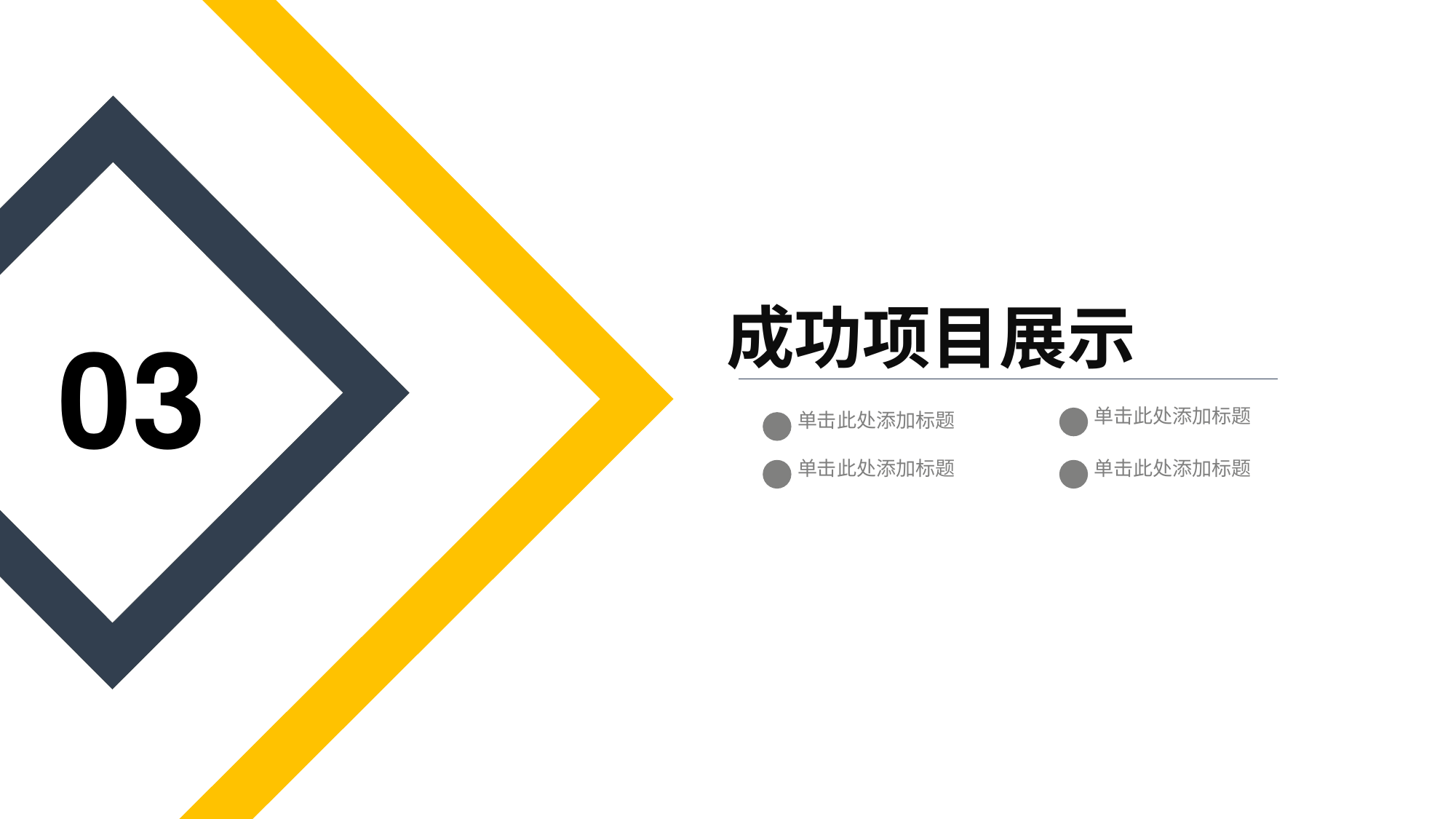

成功项目展示
03

单击此处添加标题

单击此处添加标题

单击此处添加标题

单击此处添加标题